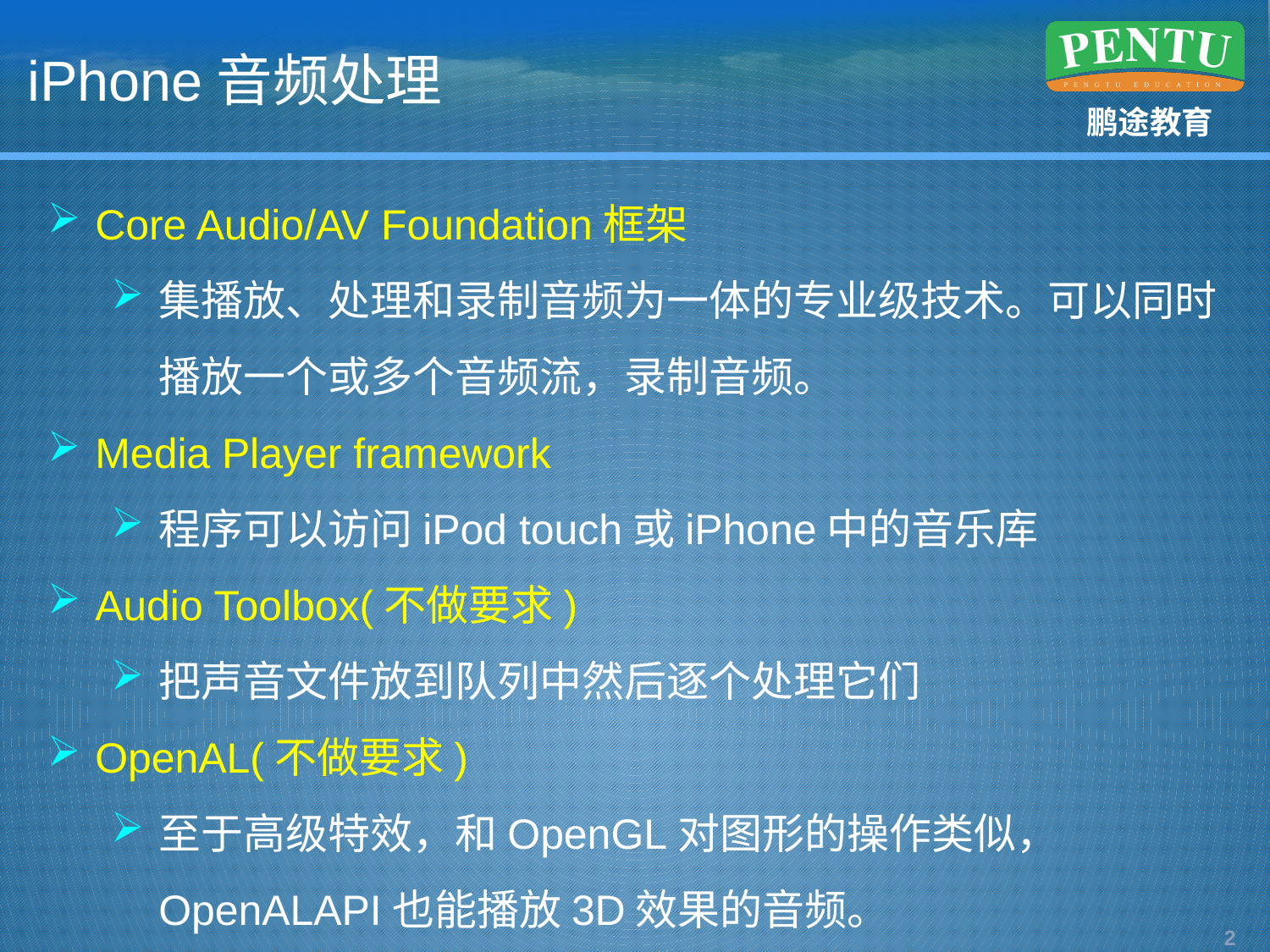

# iPhone音频处理
Core Audio/AV Foundation框架
集播放、处理和录制音频为一体的专业级技术。可以同时播放一个或多个音频流，录制音频。
Media Player framework
程序可以访问iPod touch或iPhone中的音乐库
Audio Toolbox(不做要求)
把声音文件放到队列中然后逐个处理它们
OpenAL(不做要求)
至于高级特效，和OpenGL对图形的操作类似， OpenALAPI也能播放3D效果的音频。
2